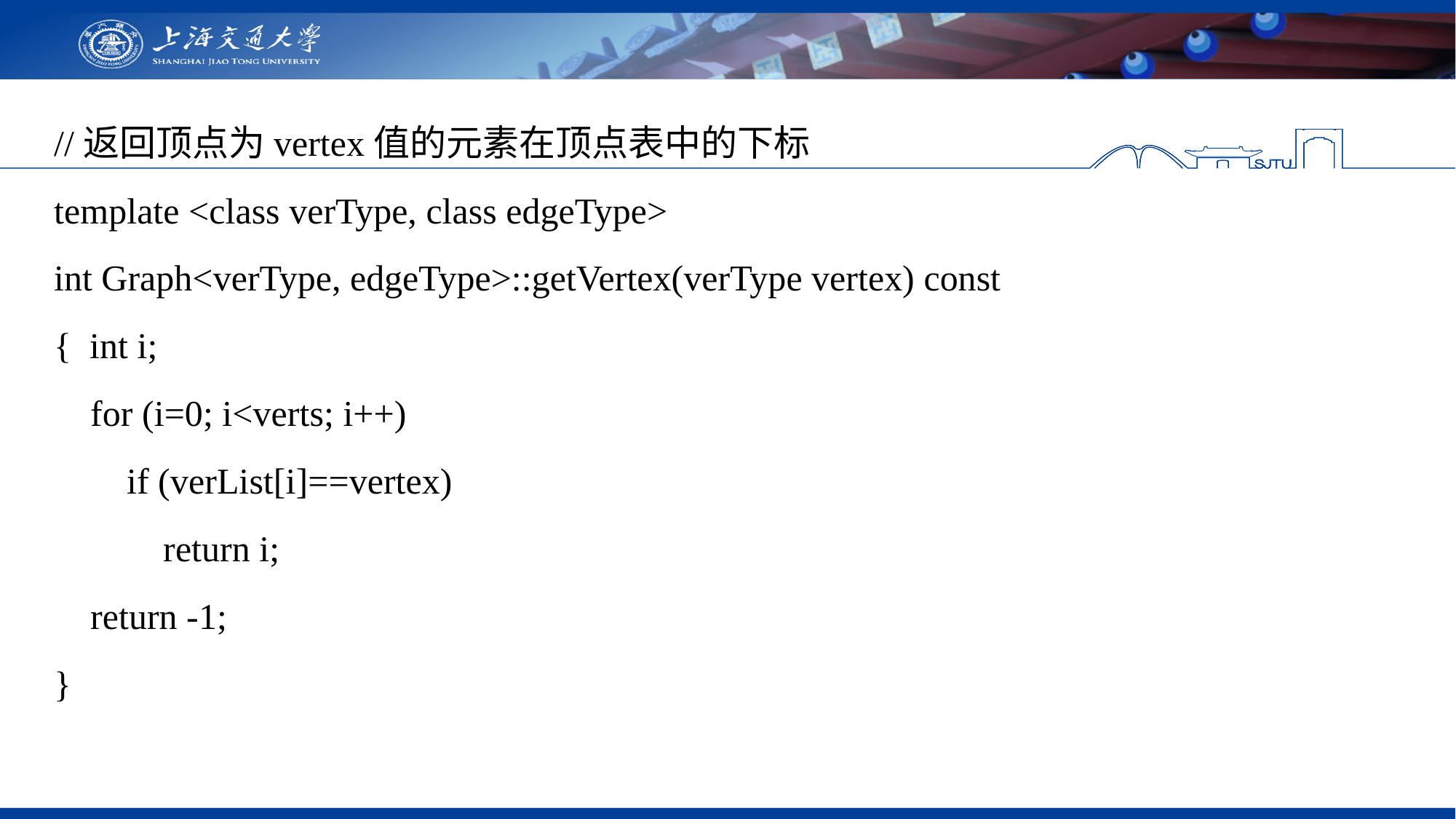

//返回顶点为vertex值的元素在顶点表中的下标
template <class verType, class edgeType>
int Graph<verType, edgeType>::getVertex(verType vertex) const
{  int i;
    for (i=0; i<verts; i++)
        if (verList[i]==vertex)
            return i;
    return -1;
}